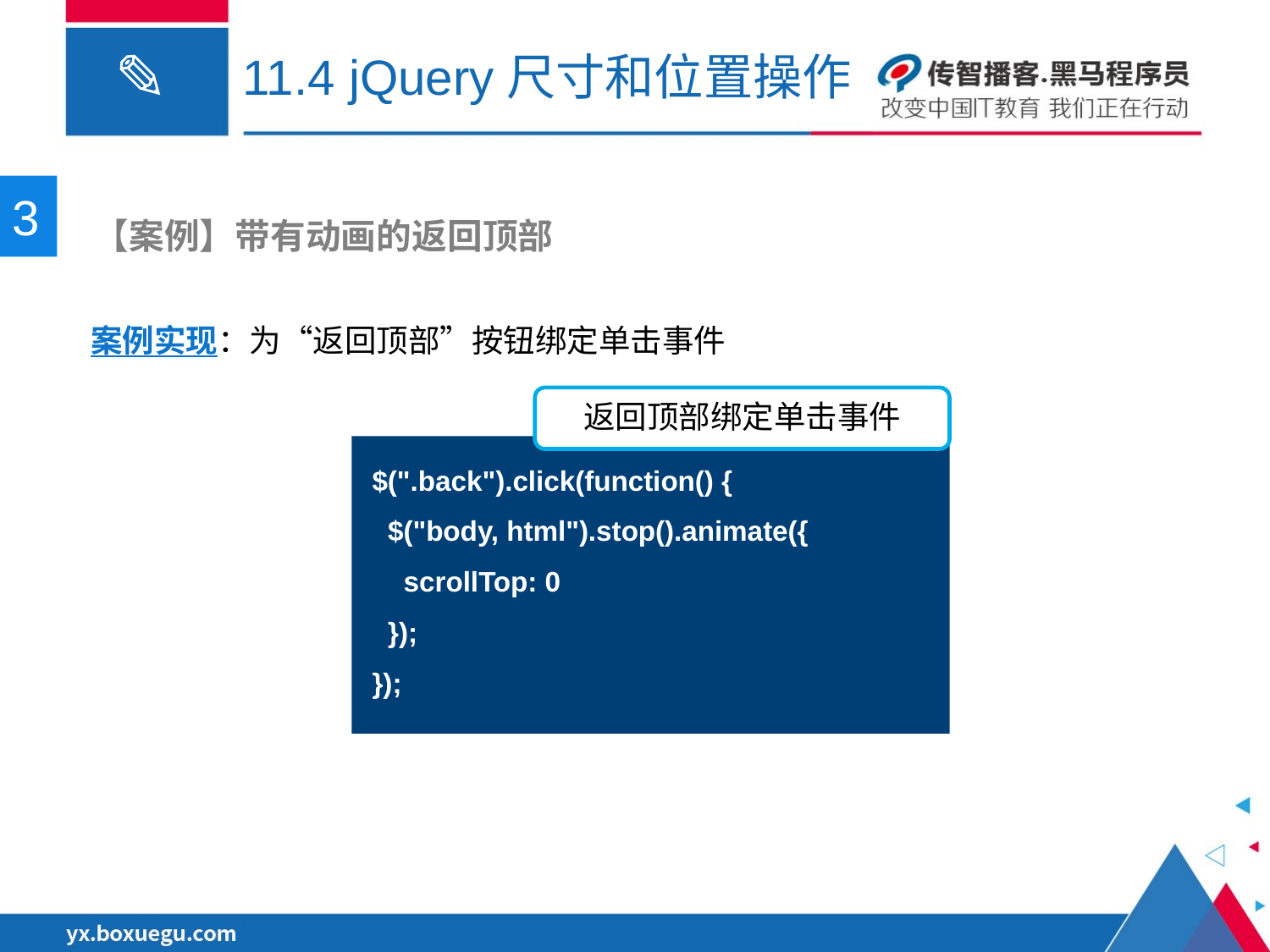

# 11.4 jQuery尺寸和位置操作

3
  【案例】带有动画的返回顶部
案例实现：为“返回顶部”按钮绑定单击事件
返回顶部绑定单击事件

$(".back").click(function() {
  $("body, html").stop().animate({
    scrollTop: 0
  });
});